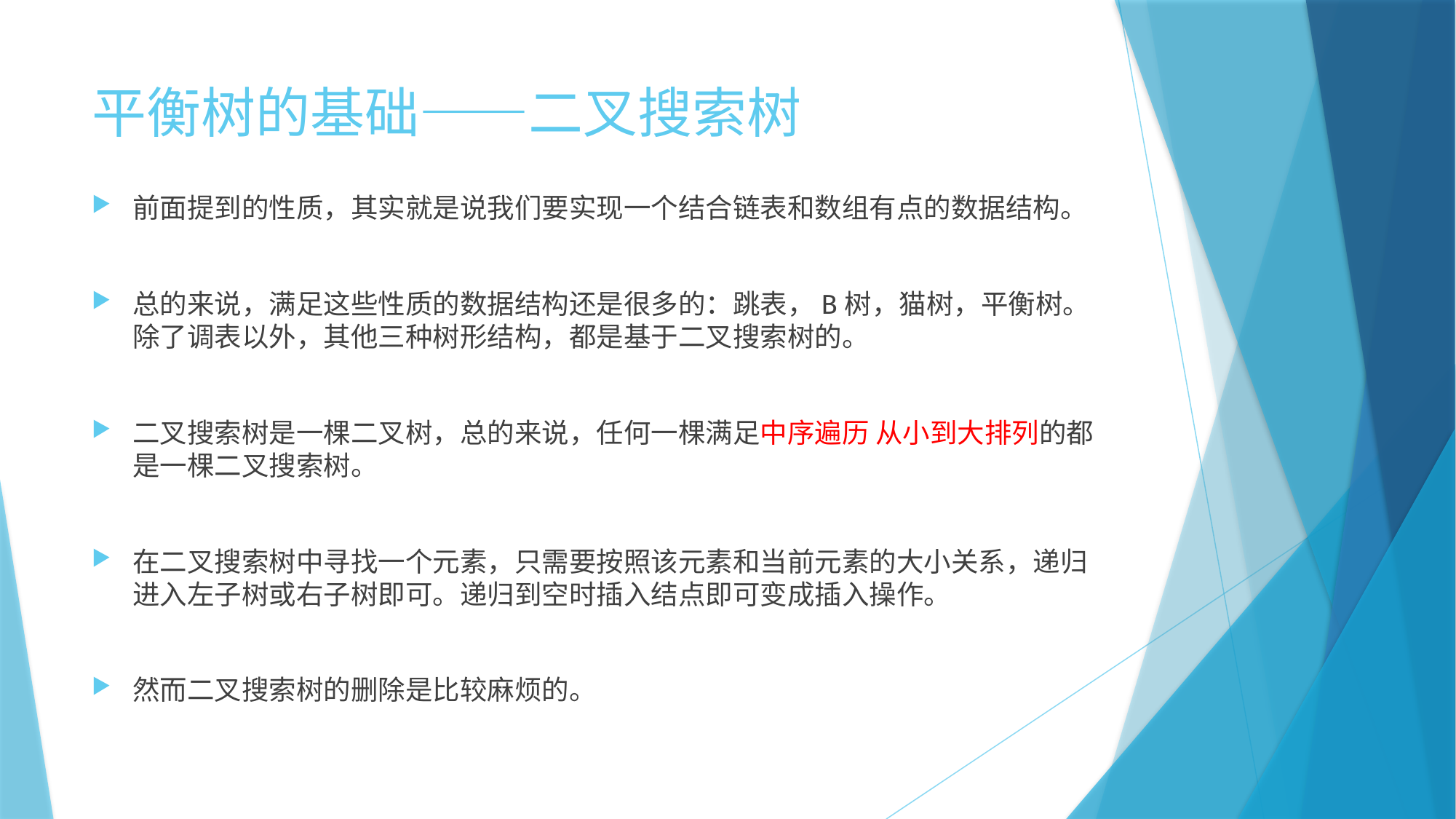

# 平衡树的基础——二叉搜索树
前面提到的性质，其实就是说我们要实现一个结合链表和数组有点的数据结构。

总的来说，满足这些性质的数据结构还是很多的：跳表，B树，猫树，平衡树。除了调表以外，其他三种树形结构，都是基于二叉搜索树的。

二叉搜索树是一棵二叉树，总的来说，任何一棵满足中序遍历 从小到大排列的都是一棵二叉搜索树。

在二叉搜索树中寻找一个元素，只需要按照该元素和当前元素的大小关系，递归进入左子树或右子树即可。递归到空时插入结点即可变成插入操作。

然而二叉搜索树的删除是比较麻烦的。